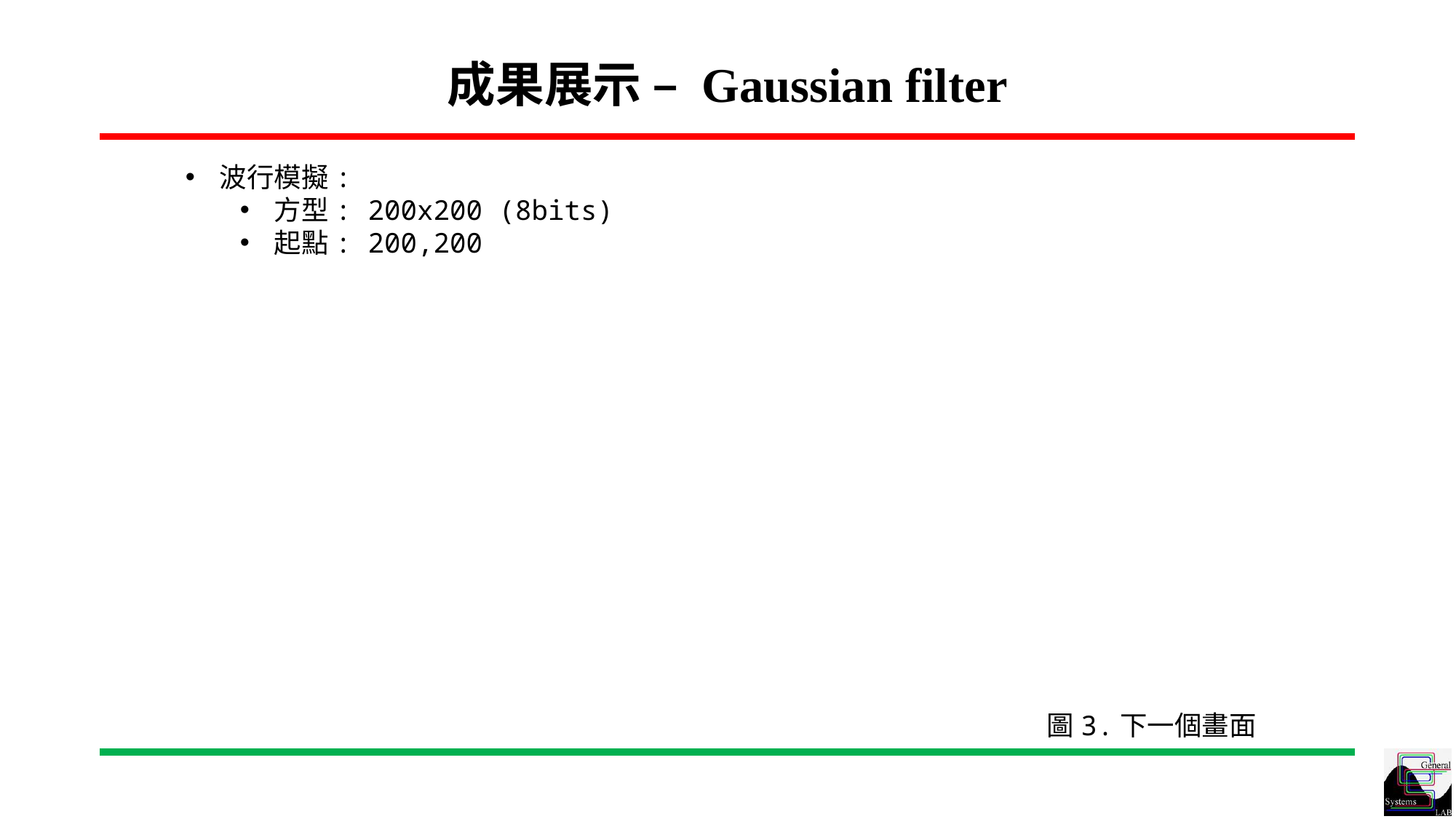

# 成果展示 – Gaussian filter
波行模擬:
方型: 200x200 (8bits)
起點: 200,200
圖3.下一個畫面